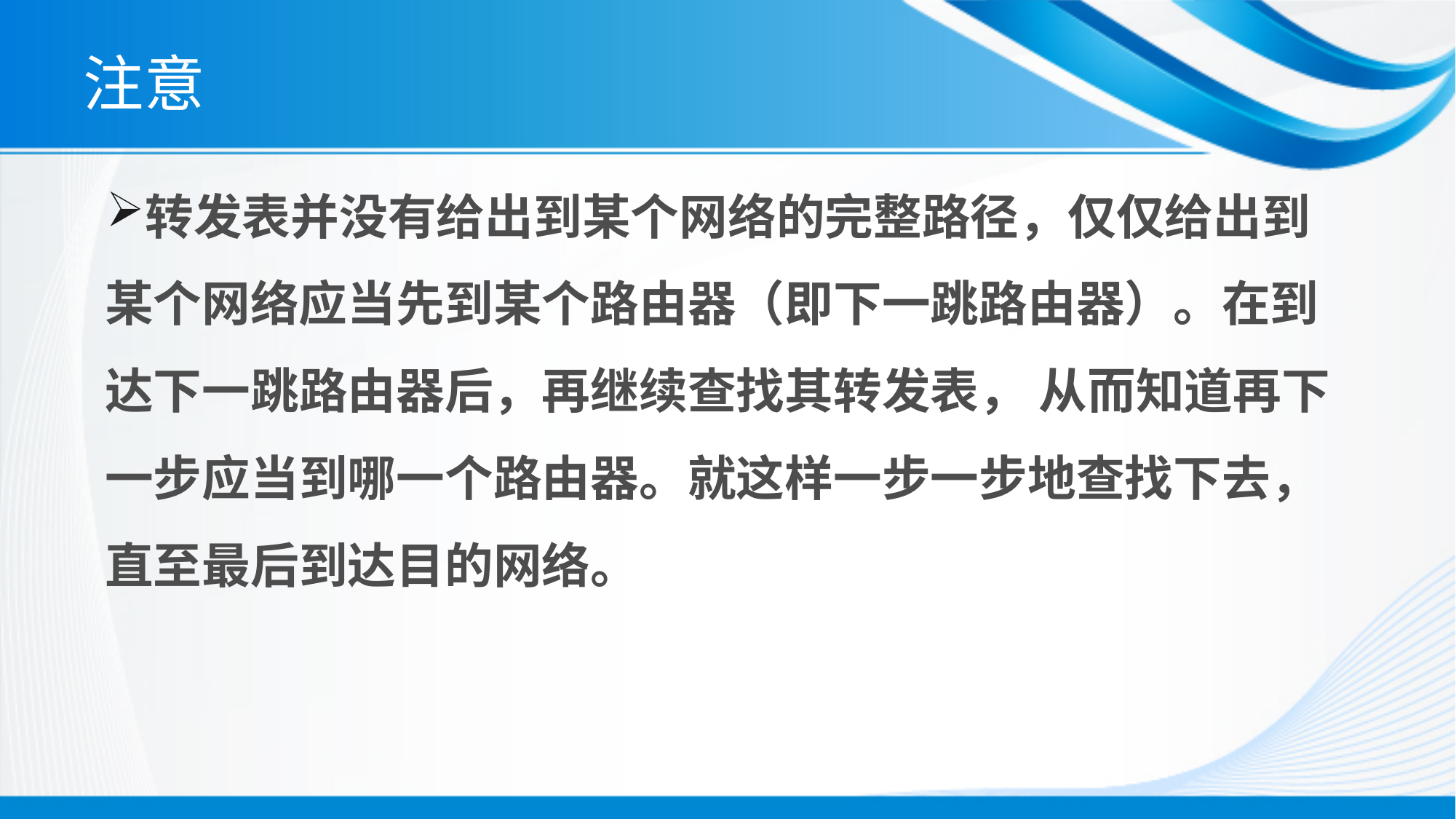

# 注意
转发表并没有给出到某个网络的完整路径，仅仅给出到某个网络应当先到某个路由器（即下一跳路由器）。在到达下一跳路由器后，再继续查找其转发表， 从而知道再下一步应当到哪一个路由器。就这样一步一步地查找下去，直至最后到达目的网络。